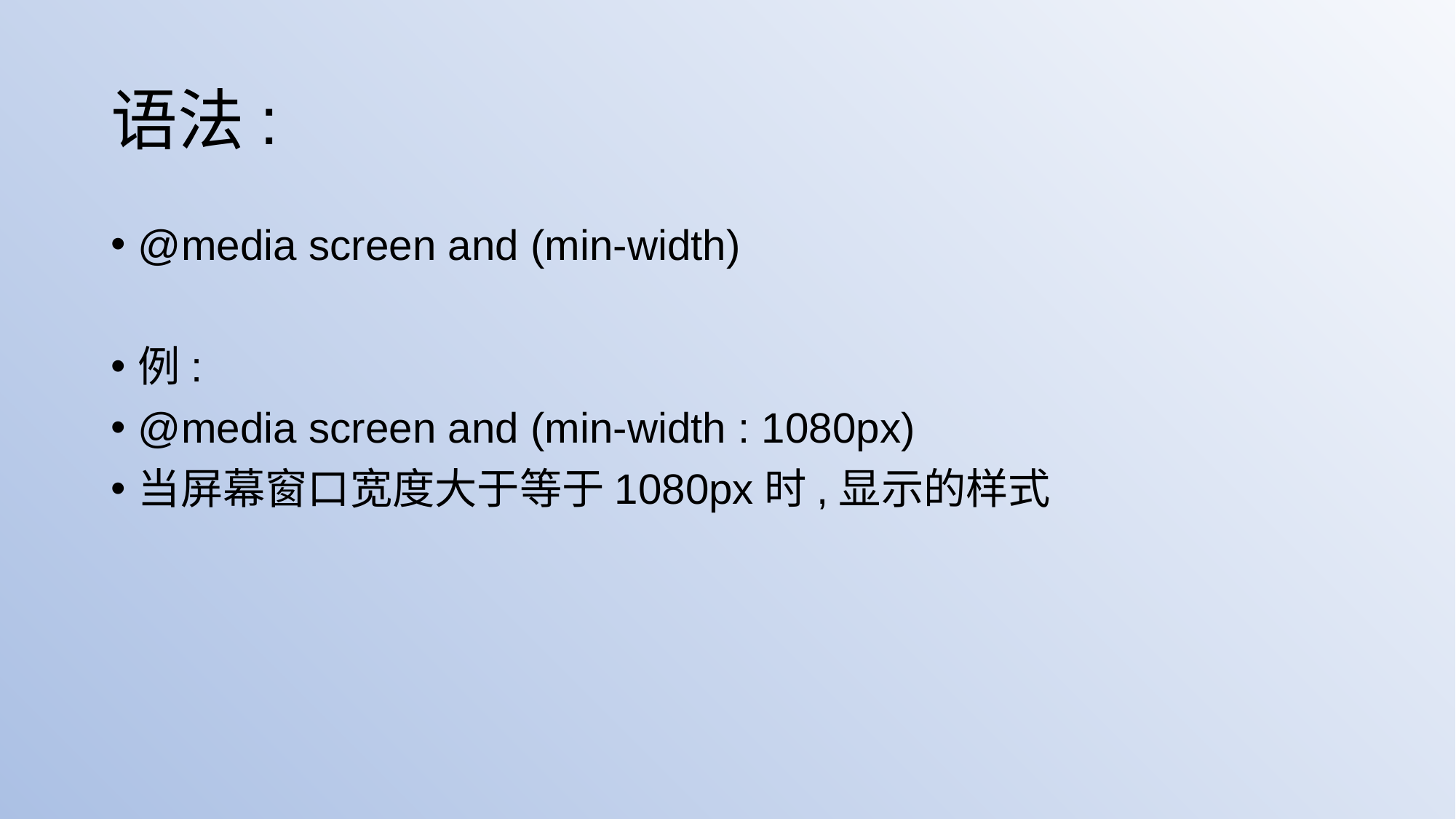

# 语法:
@media screen and (min-width)

例:
@media screen and (min-width : 1080px)
当屏幕窗口宽度大于等于1080px时,显示的样式